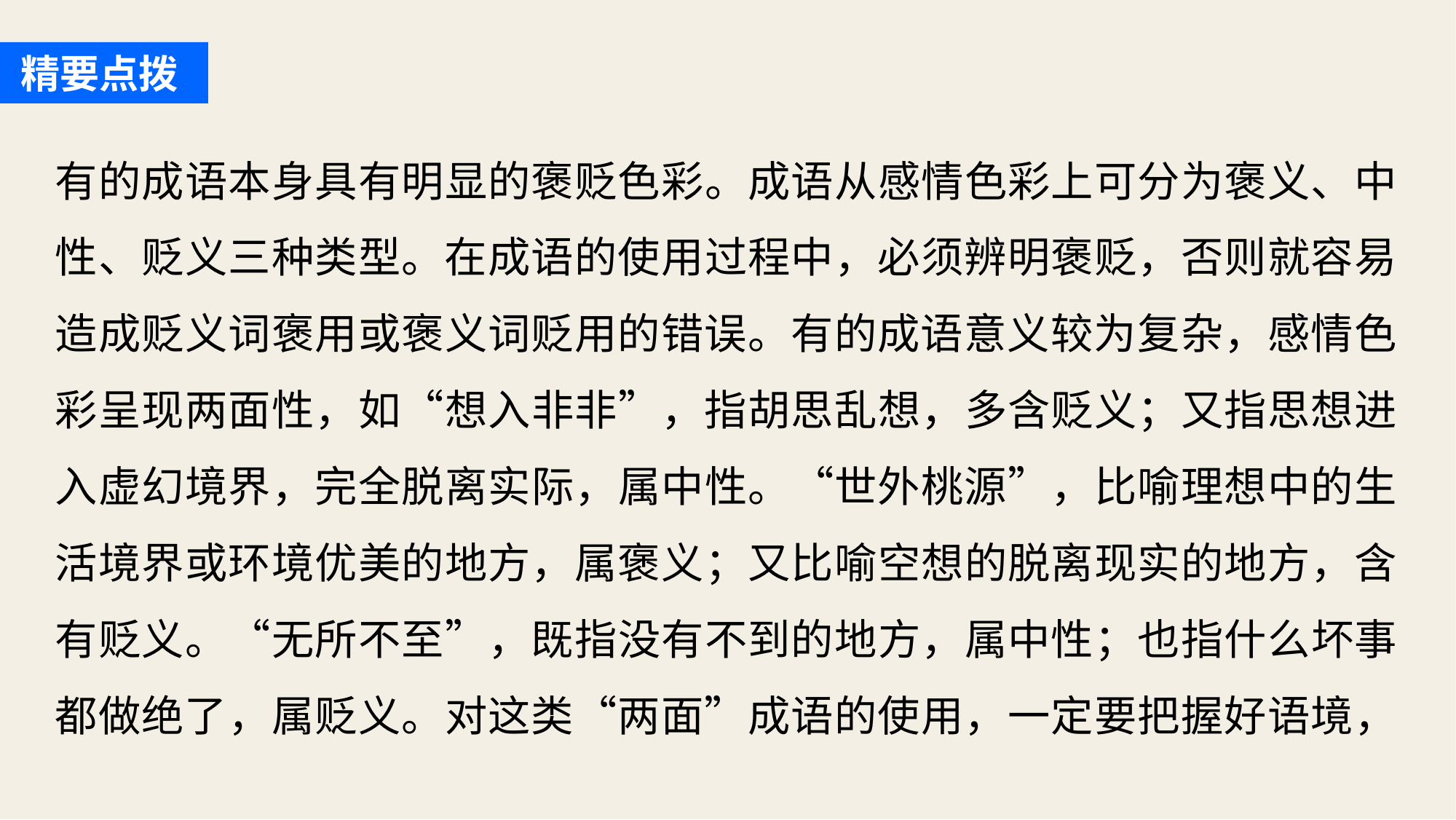

精要点拨
有的成语本身具有明显的褒贬色彩。成语从感情色彩上可分为褒义、中性、贬义三种类型。在成语的使用过程中，必须辨明褒贬，否则就容易造成贬义词褒用或褒义词贬用的错误。有的成语意义较为复杂，感情色彩呈现两面性，如“想入非非”，指胡思乱想，多含贬义；又指思想进入虚幻境界，完全脱离实际，属中性。“世外桃源”，比喻理想中的生活境界或环境优美的地方，属褒义；又比喻空想的脱离现实的地方，含有贬义。“无所不至”，既指没有不到的地方，属中性；也指什么坏事都做绝了，属贬义。对这类“两面”成语的使用，一定要把握好语境，